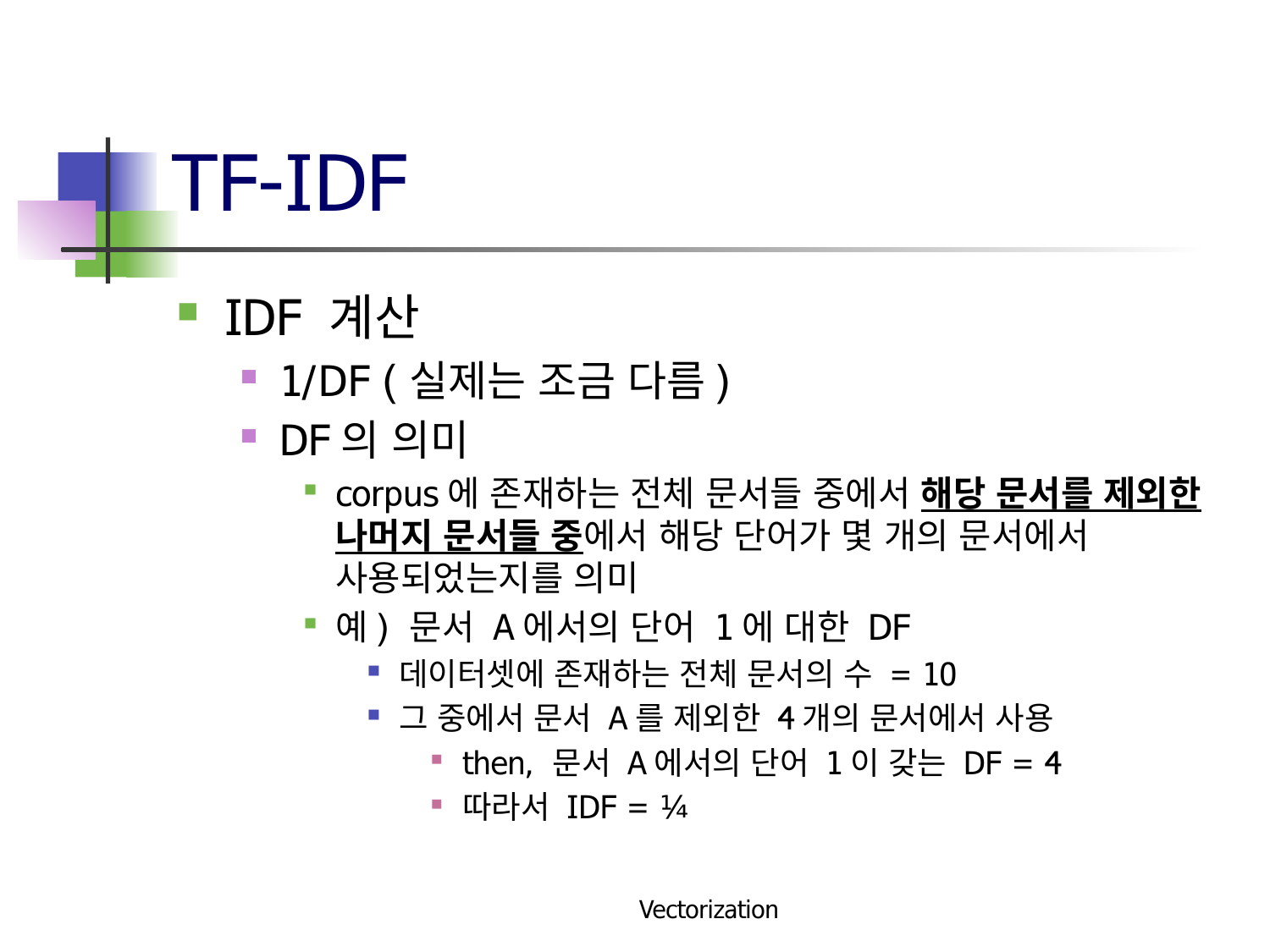

# TF-IDF
IDF 계산
1/DF (실제는 조금 다름)
DF의 의미
corpus에 존재하는 전체 문서들 중에서 해당 문서를 제외한 나머지 문서들 중에서 해당 단어가 몇 개의 문서에서 사용되었는지를 의미
예) 문서 A에서의 단어 1에 대한 DF
데이터셋에 존재하는 전체 문서의 수 = 10
그 중에서 문서 A를 제외한 4개의 문서에서 사용
then, 문서 A에서의 단어 1이 갖는 DF = 4
따라서 IDF = ¼

Vectorization